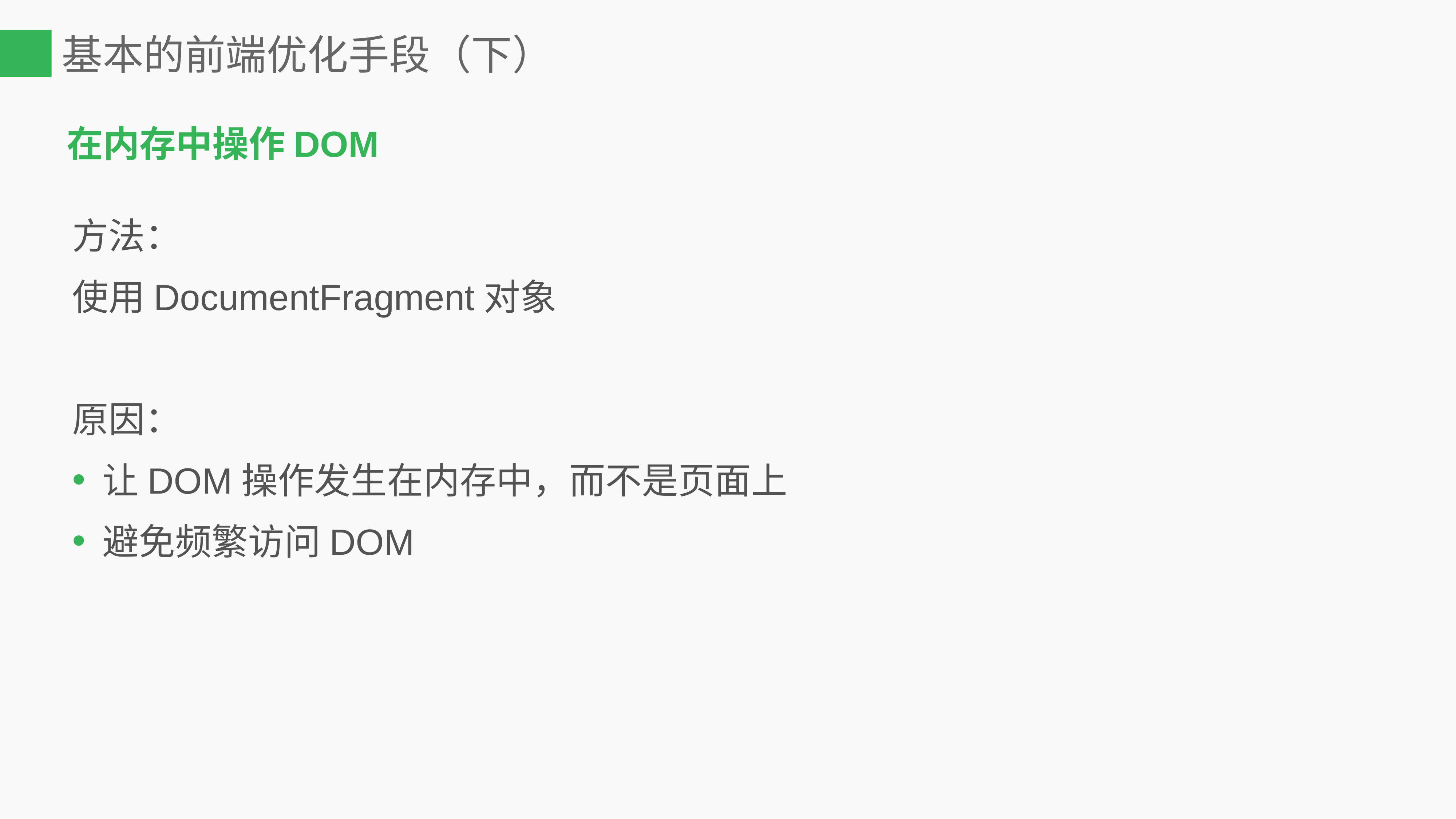

# 基本的前端优化手段（下）
在内存中操作DOM

方法：
使用DocumentFragment对象

原因：
让DOM操作发生在内存中，而不是页面上
避免频繁访问DOM